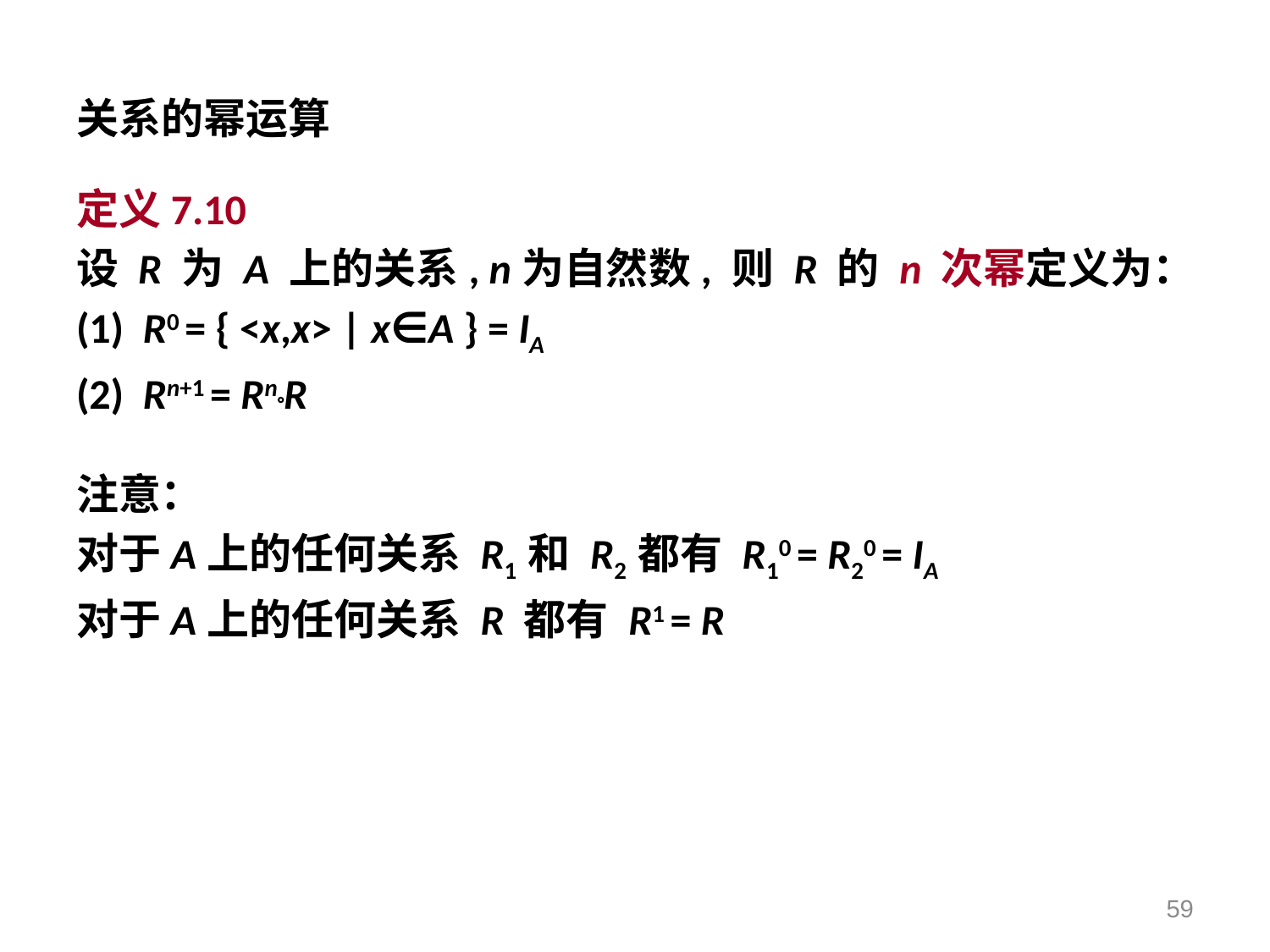

# 关系的幂运算
定义7.10
设 R 为 A 上的关系, n为自然数, 则 R 的 n 次幂定义为：
(1)  R0 = { <x,x> | x∈A } = IA
(2)  Rn+1 = Rn°R
注意：
对于A上的任何关系 R1 和 R2 都有 R10 = R20 = IA
对于A上的任何关系 R 都有 R1 = R
59